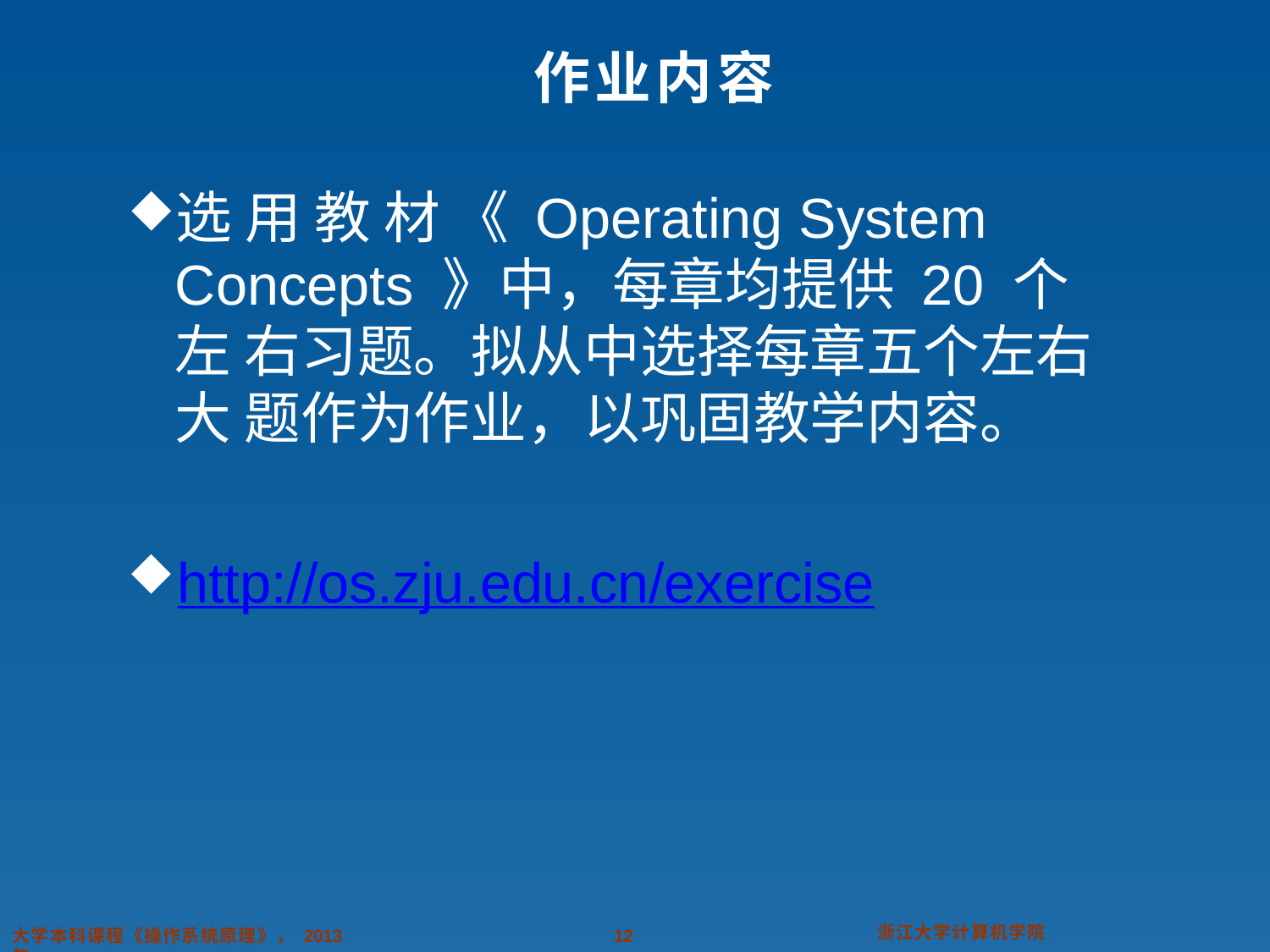

# 作业内容
选 用 教 材 《 Operating System  Concepts 》中，每章均提供 20 个左 右习题。拟从中选择每章五个左右大 题作为作业，以巩固教学内容。

http://os.zju.edu.cn/exercise
浙江大学计算机学院
大学本科课程《操作系统原理》， 2013 年
12